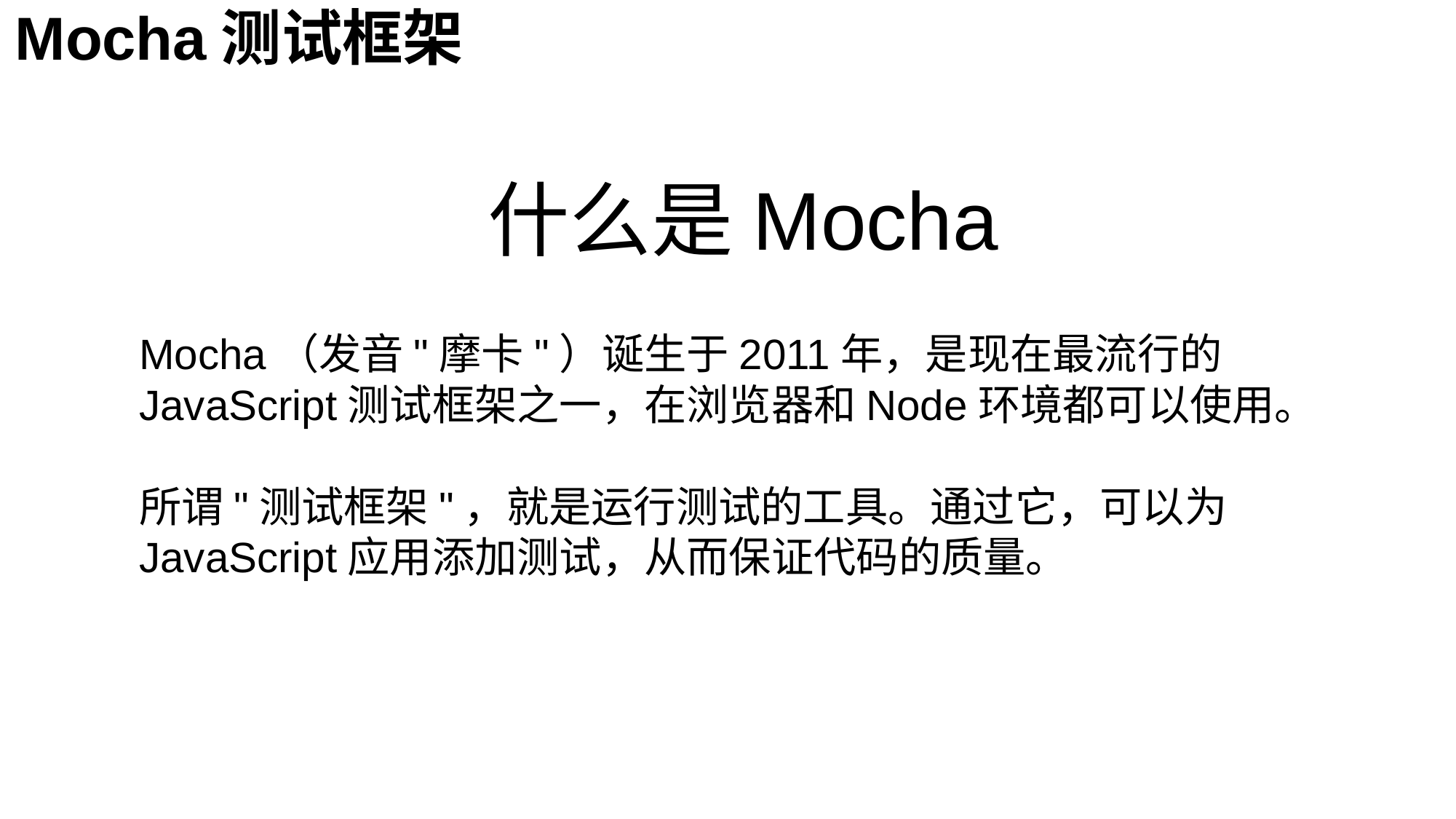

# Mocha测试框架
什么是Mocha
Mocha（发音"摩卡"）诞生于2011年，是现在最流行的JavaScript测试框架之一，在浏览器和Node环境都可以使用。

所谓"测试框架"，就是运行测试的工具。通过它，可以为JavaScript应用添加测试，从而保证代码的质量。